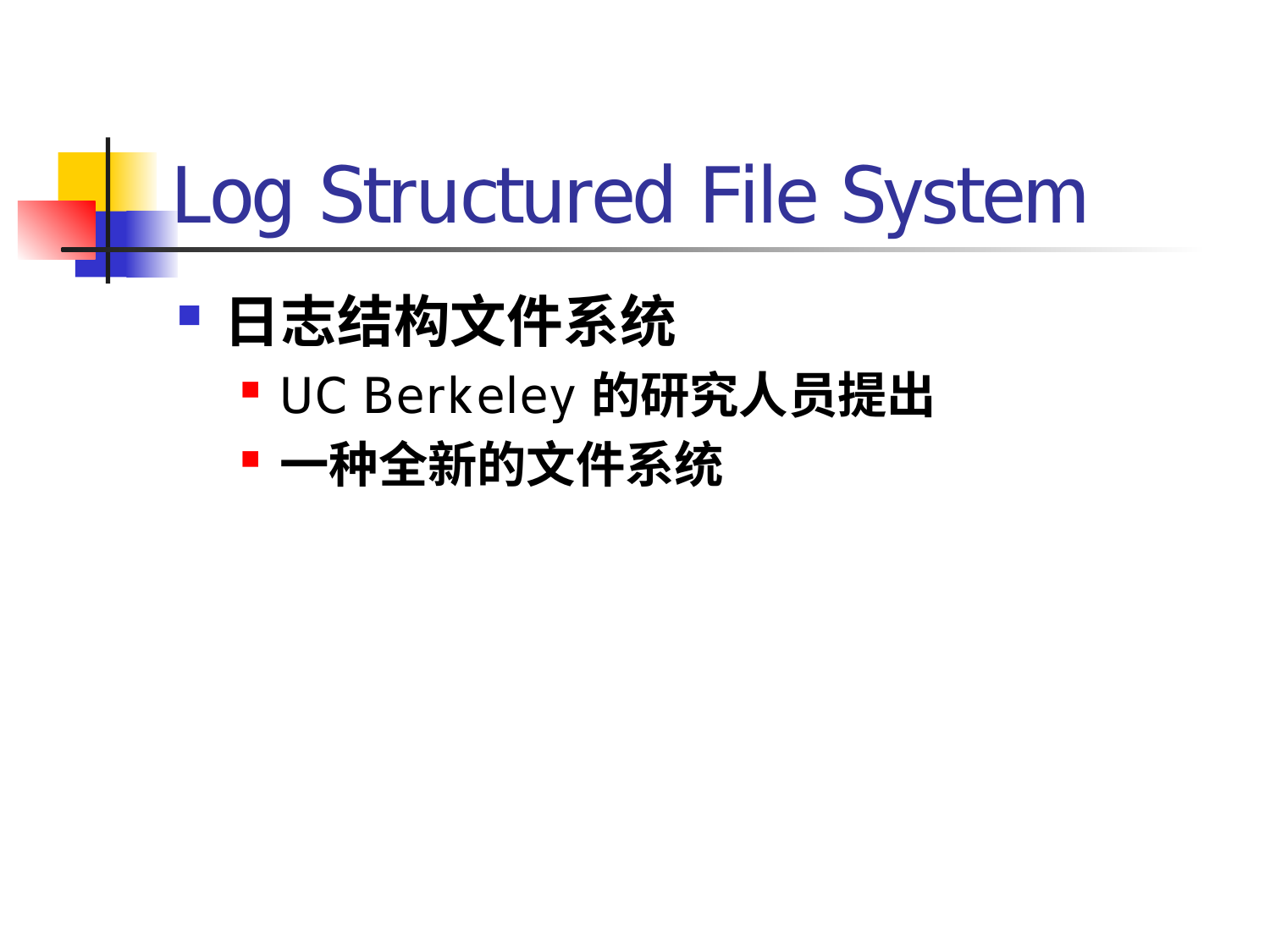

# Log Structured File System
日志结构文件系统
UC Berkeley的研究人员提出
一种全新的文件系统